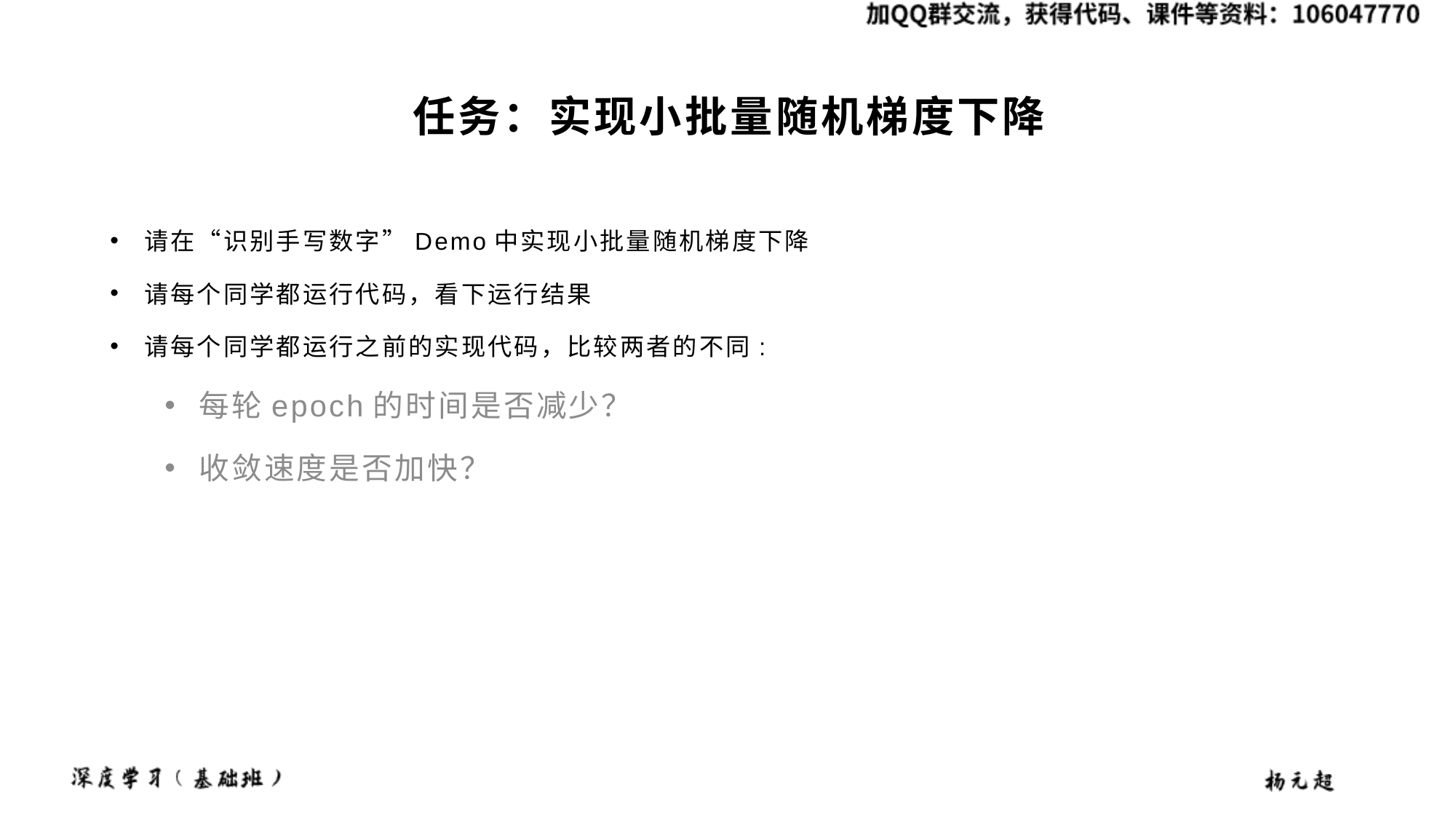

# 任务：实现小批量随机梯度下降
请在“识别手写数字”Demo中实现小批量随机梯度下降
请每个同学都运行代码，看下运行结果
请每个同学都运行之前的实现代码，比较两者的不同:
每轮epoch的时间是否减少？
收敛速度是否加快？

自学、展学